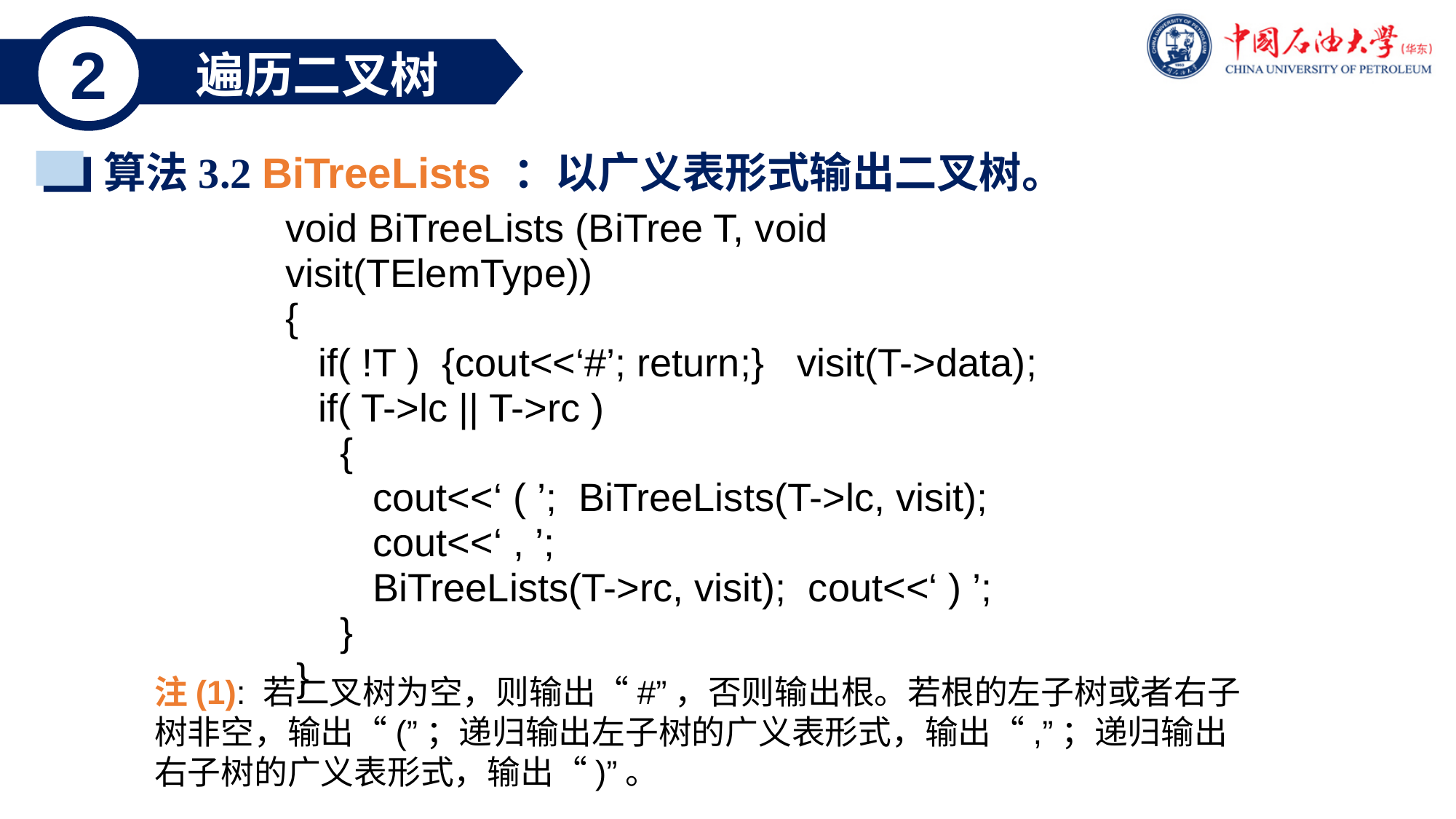

2
遍历二叉树
算法3.2 BiTreeLists ：以广义表形式输出二叉树。

void BiTreeLists (BiTree T, void visit(TElemType))
{
   if( !T )  {cout<<‘#’; return;}   visit(T->data);
   if( T->lc || T->rc )
     {
        cout<<‘ ( ’;  BiTreeLists(T->lc, visit);
        cout<<‘ , ’;
        BiTreeLists(T->rc, visit);  cout<<‘ ) ’;
     }
 }
注(1): 若二叉树为空，则输出“#”，否则输出根。若根的左子树或者右子树非空，输出“(”；递归输出左子树的广义表形式，输出“,”；递归输出右子树的广义表形式，输出“)”。